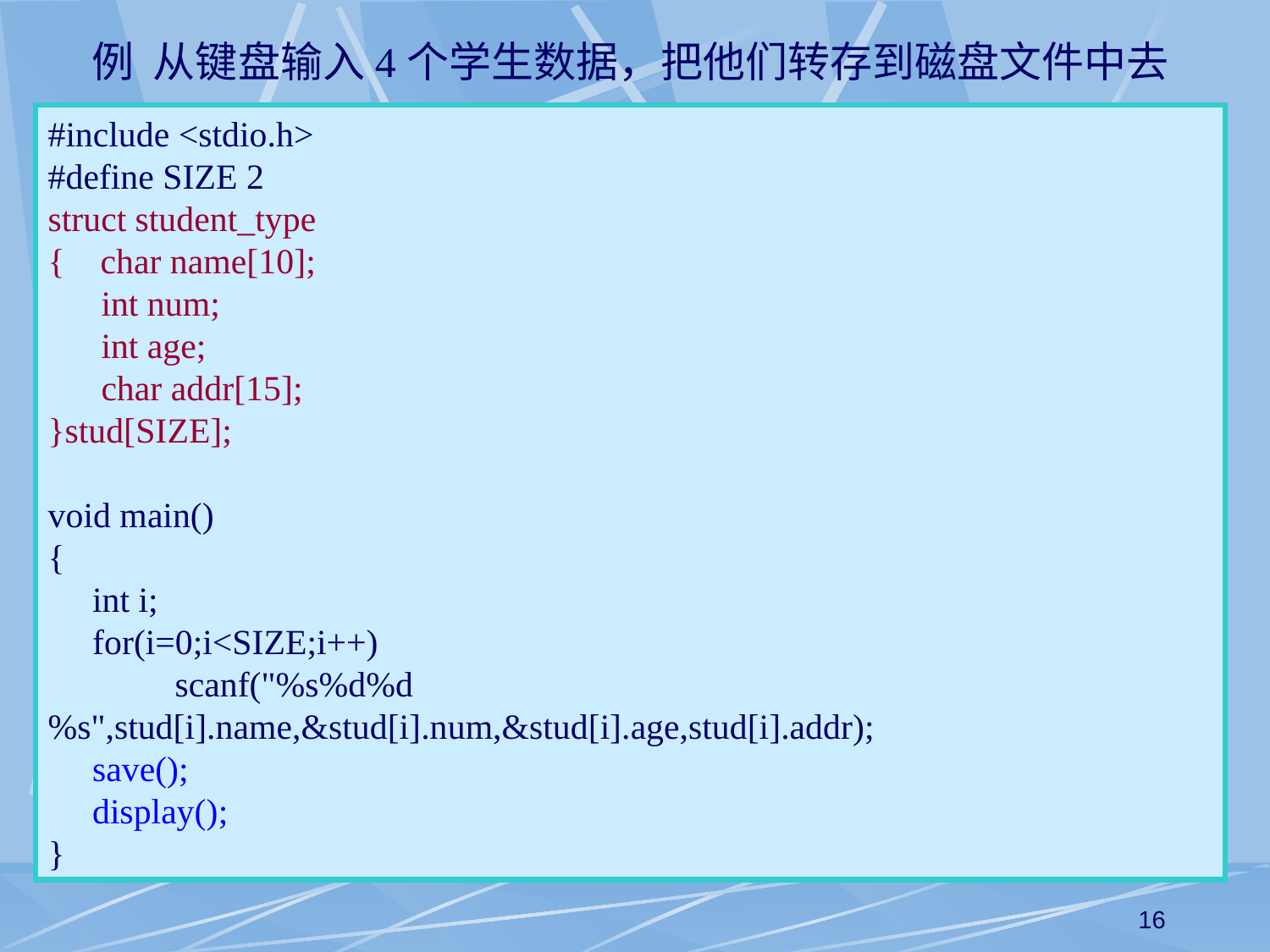

例  从键盘输入4个学生数据，把他们转存到磁盘文件中去

#include <stdio.h>
#define SIZE 2
struct student_type
{    char name[10];
      int num;
      int age;
      char addr[15];
}stud[SIZE];

void main()
{
     int i;
     for(i=0;i<SIZE;i++)
	scanf("%s%d%d%s",stud[i].name,&stud[i].num,&stud[i].age,stud[i].addr);
     save();
     display();
}
16